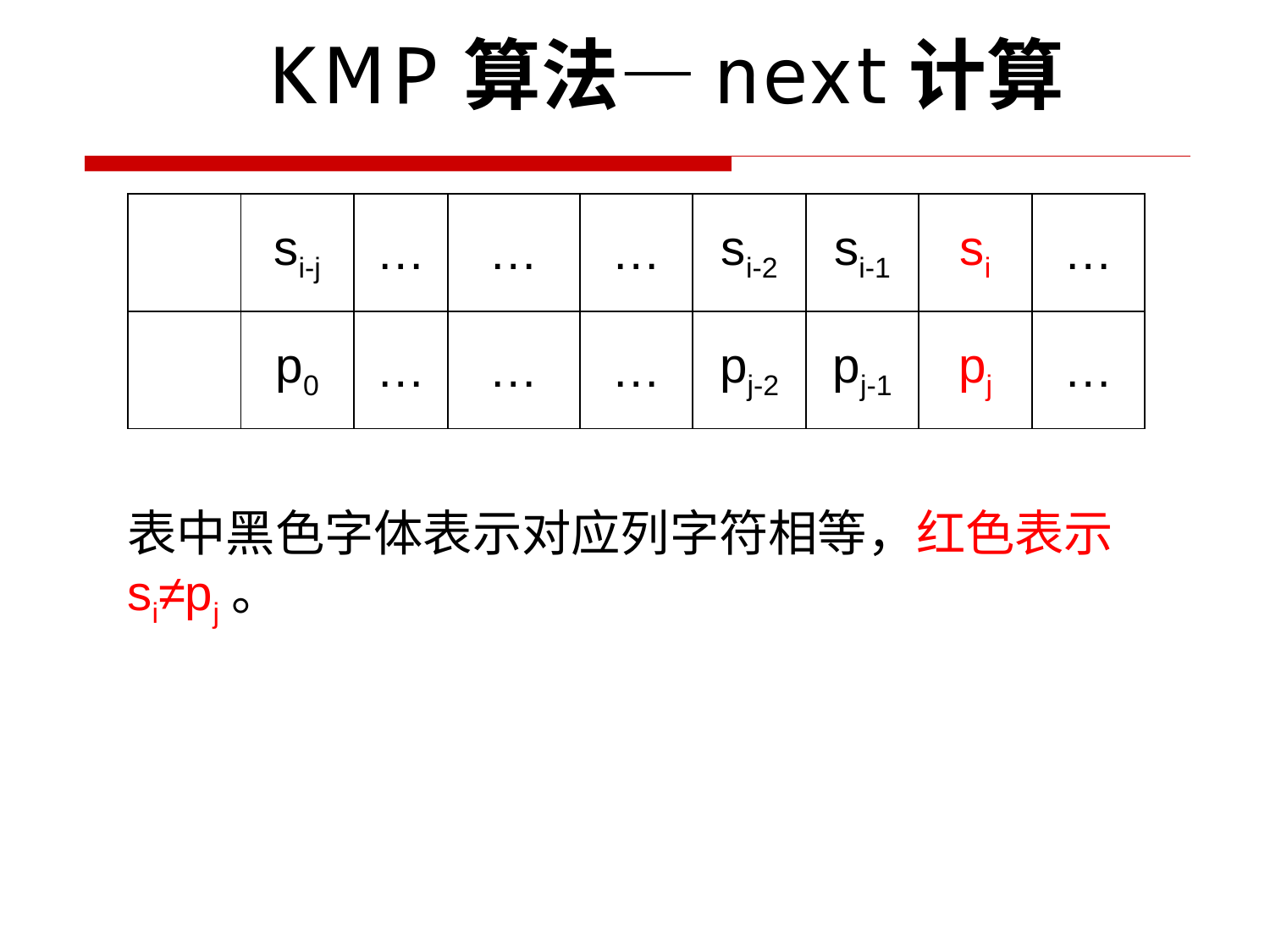

KMP算法—next计算
|  | si-j | … | … | … | si-2 | si-1 | si | … |
| --- | --- | --- | --- | --- | --- | --- | --- | --- |
|  | p0 | … | … | … | pj-2 | pj-1 | pj | … |
表中黑色字体表示对应列字符相等，红色表示si≠pj。